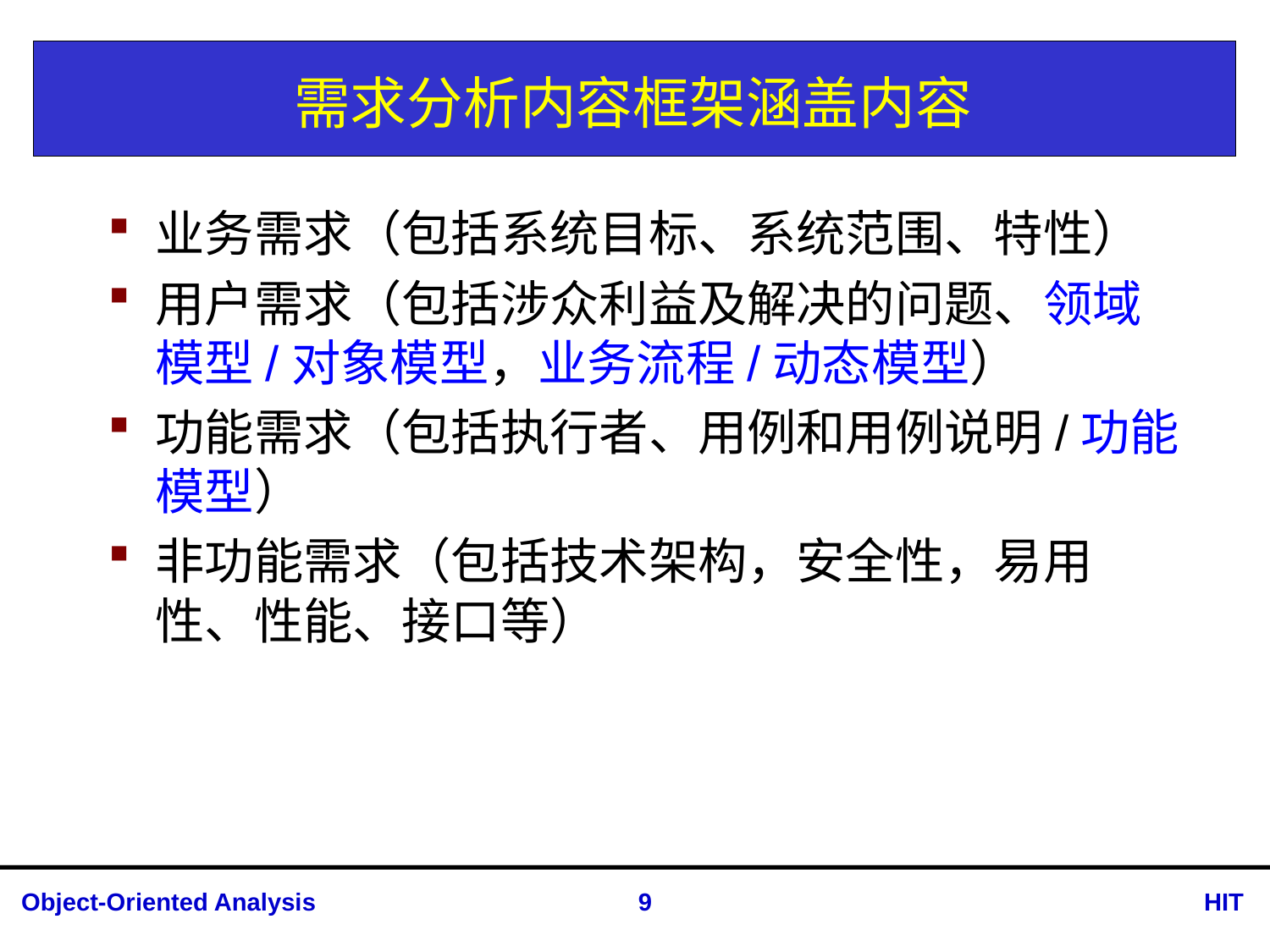

# 需求分析内容框架涵盖内容
业务需求（包括系统目标、系统范围、特性）
用户需求（包括涉众利益及解决的问题、领域模型/对象模型，业务流程/动态模型）
功能需求（包括执行者、用例和用例说明/功能模型）
非功能需求（包括技术架构，安全性，易用性、性能、接口等）